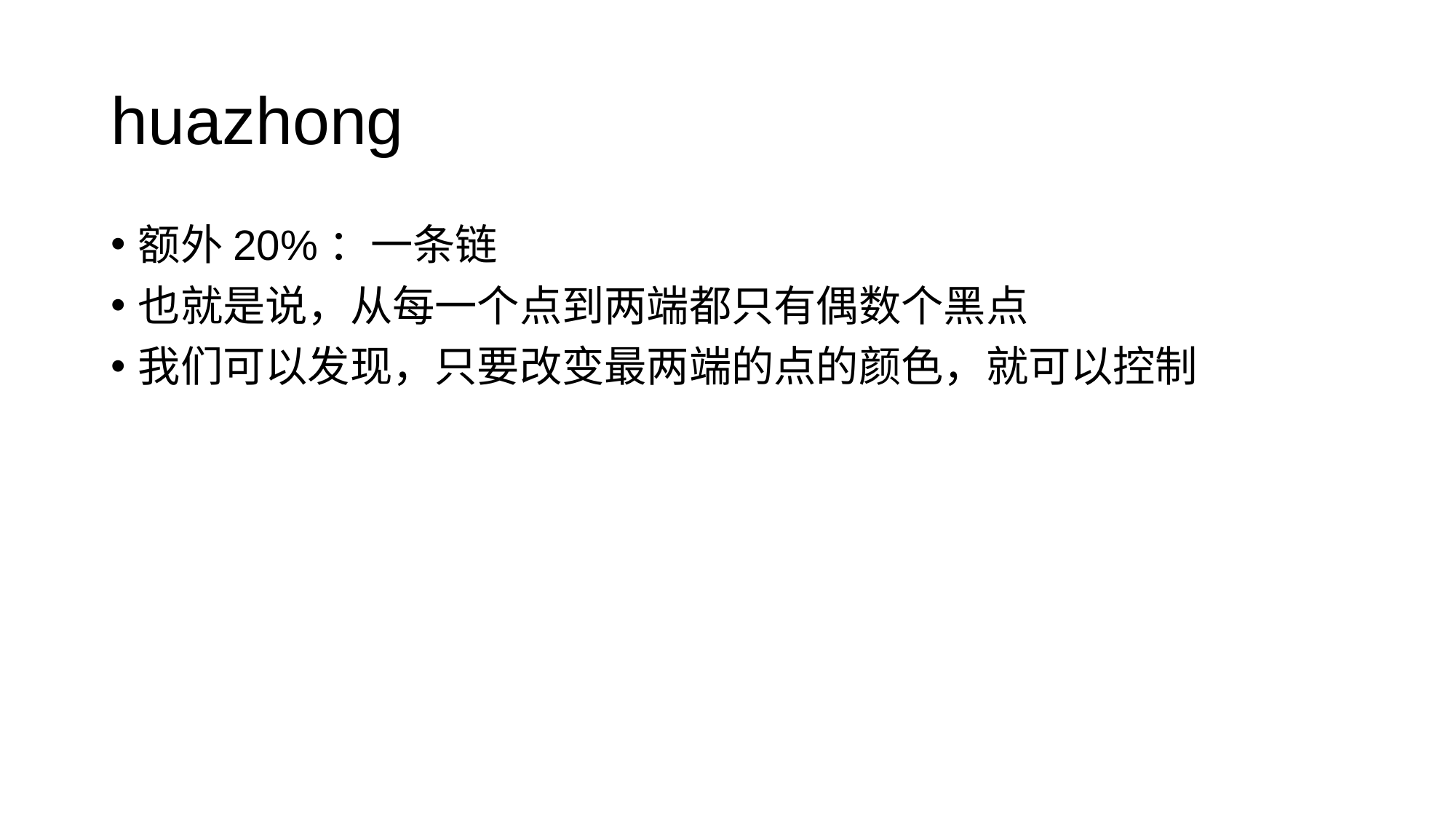

# huazhong
额外20%：一条链
也就是说，从每一个点到两端都只有偶数个黑点
我们可以发现，只要改变最两端的点的颜色，就可以控制